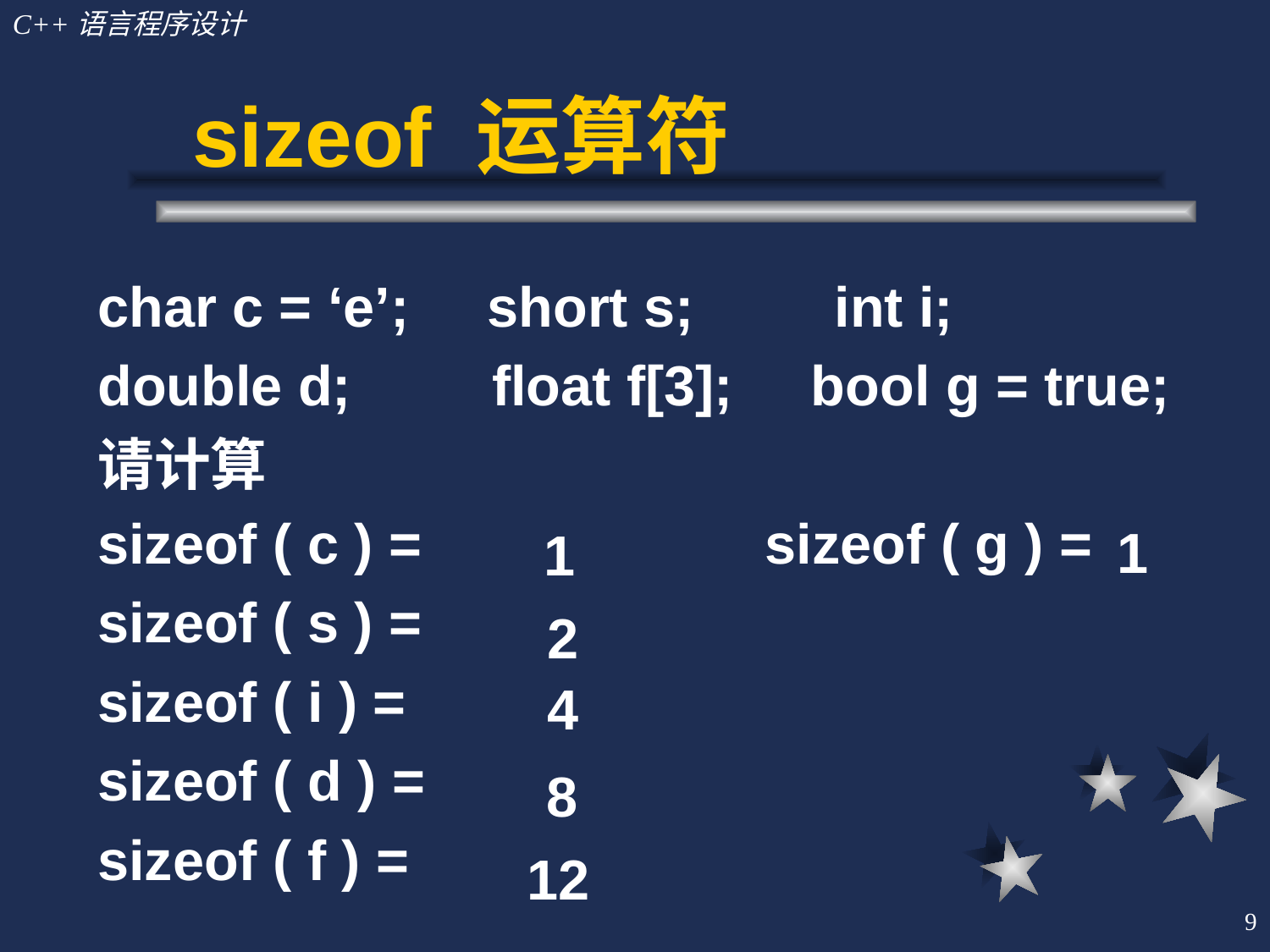

# sizeof 运算符
char c = ‘e’;     short s;         int i;
double d;         float f[3];     bool g = true;
请计算
sizeof ( c ) =                      sizeof ( g ) =
sizeof ( s ) =
sizeof ( i ) =
sizeof ( d ) =
sizeof ( f ) =

1
1
2
4
8
12
9